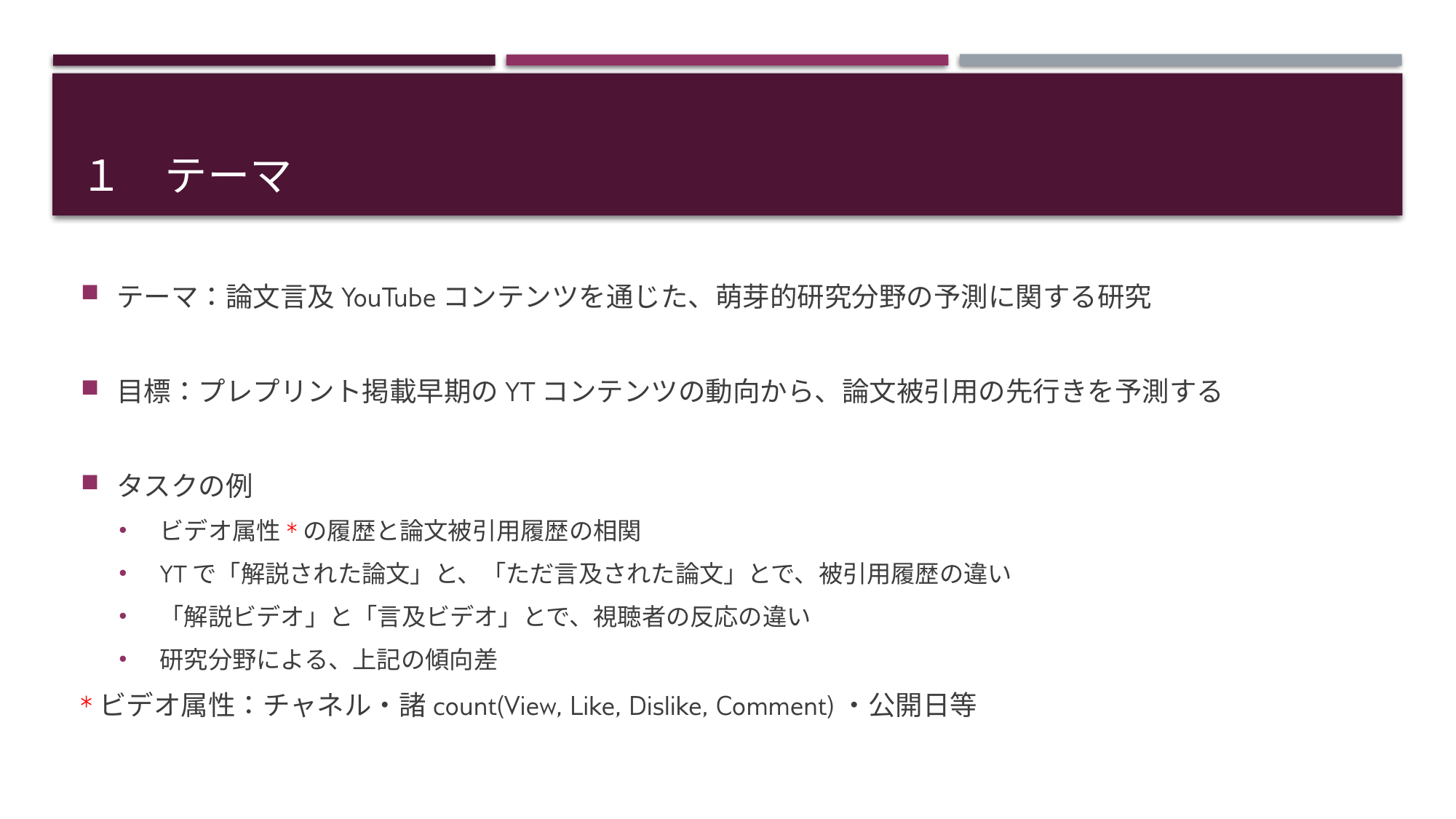

# １　テーマ
テーマ：論文言及YouTubeコンテンツを通じた、萌芽的研究分野の予測に関する研究

目標：プレプリント掲載早期のYTコンテンツの動向から、論文被引用の先行きを予測する

タスクの例
ビデオ属性*の履歴と論文被引用履歴の相関
YTで「解説された論文」と、「ただ言及された論文」とで、被引用履歴の違い
「解説ビデオ」と「言及ビデオ」とで、視聴者の反応の違い
研究分野による、上記の傾向差
*ビデオ属性：チャネル・諸count(View, Like, Dislike, Comment)・公開日等